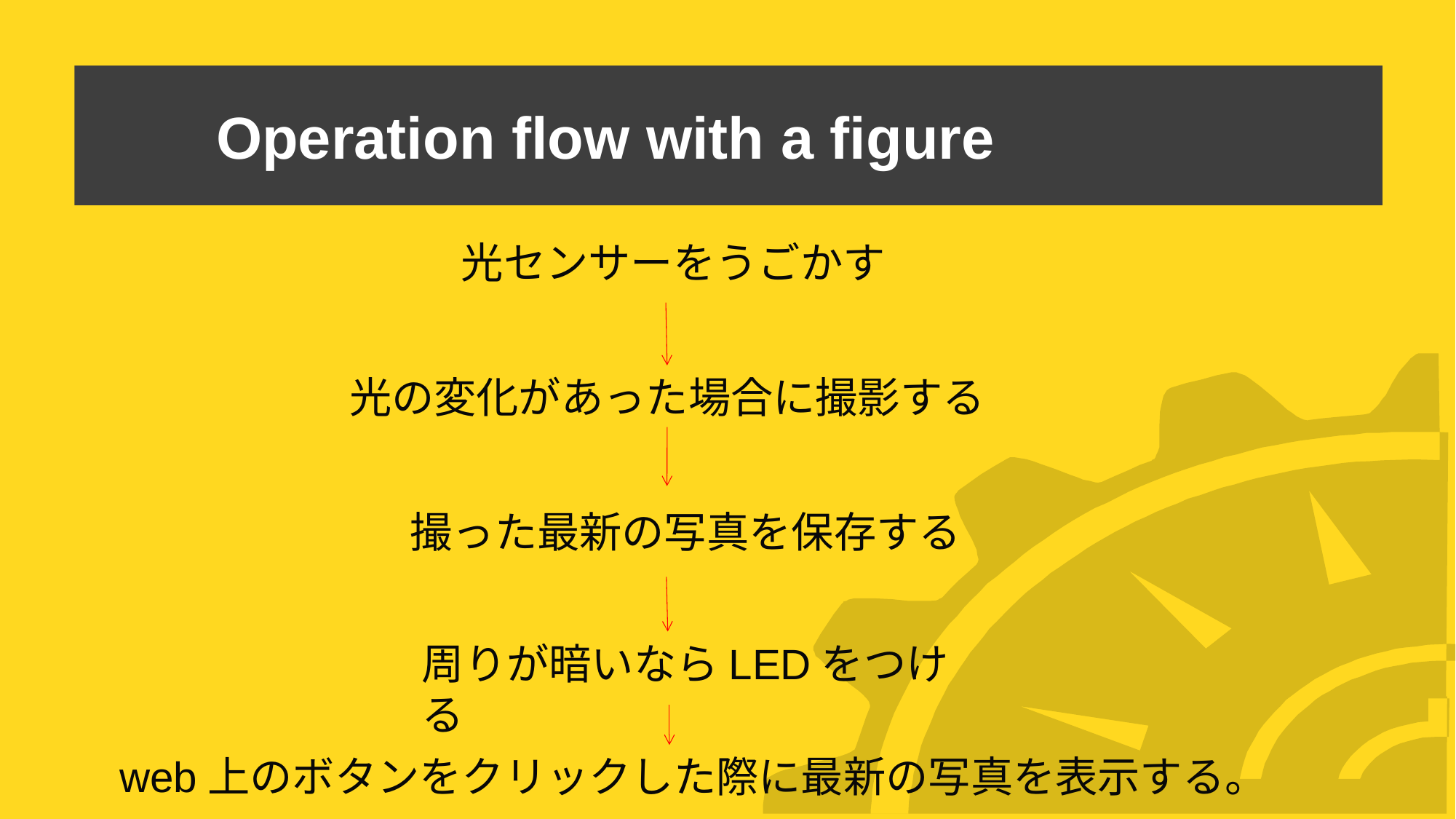

# Operation flow with a figure
光センサーをうごかす
光の変化があった場合に撮影する
撮った最新の写真を保存する
周りが暗いならLEDをつける
web上のボタンをクリックした際に最新の写真を表示する。